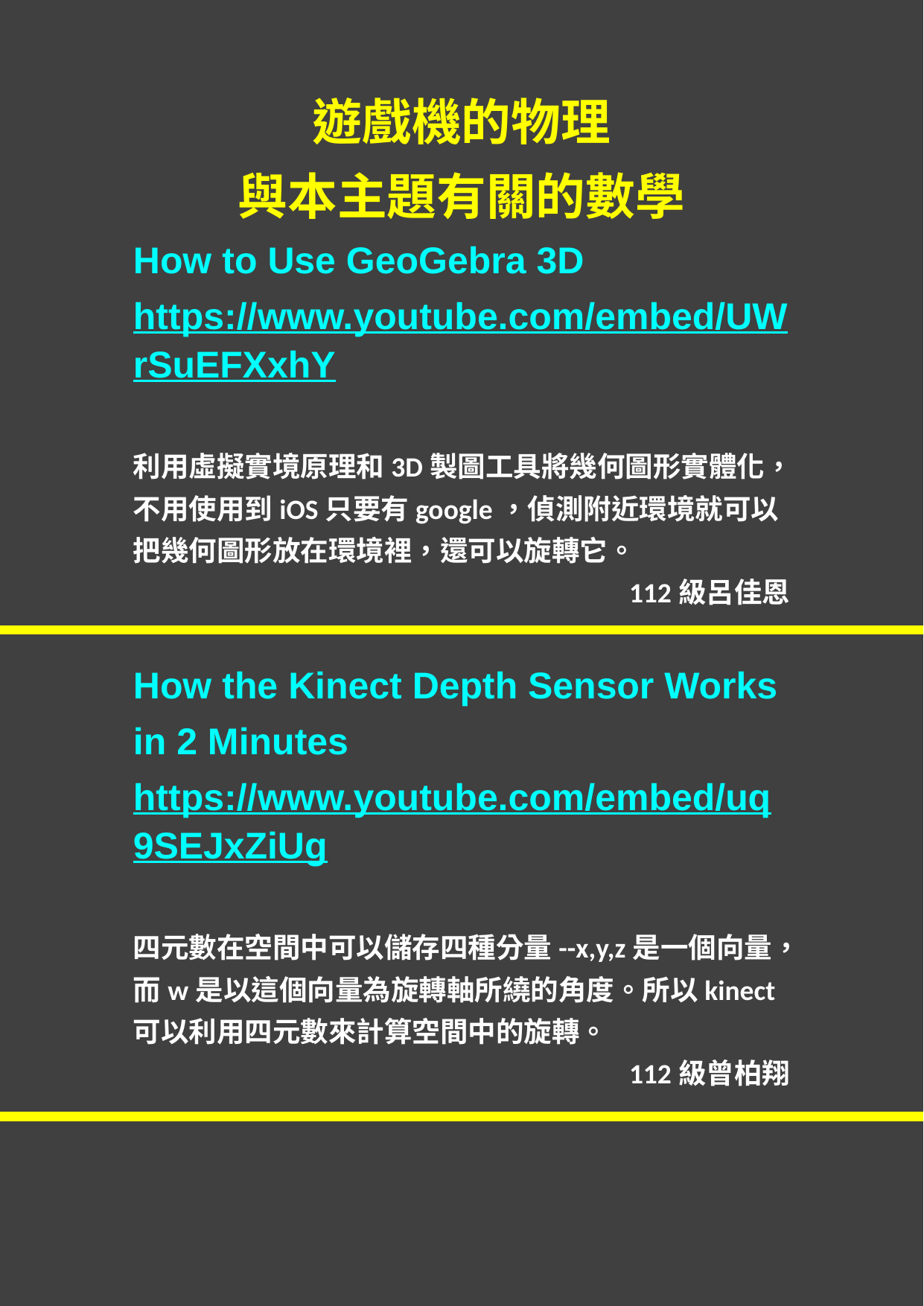

遊戲機的物理
與本主題有關的數學
How to Use GeoGebra 3D
https://www.youtube.com/embed/UWrSuEFXxhY

利用虛擬實境原理和3D製圖工具將幾何圖形實體化，不用使用到iOS只要有google，偵測附近環境就可以把幾何圖形放在環境裡，還可以旋轉它。
112級呂佳恩

How the Kinect Depth Sensor Works in 2 Minutes
https://www.youtube.com/embed/uq9SEJxZiUg

四元數在空間中可以儲存四種分量--x,y,z是一個向量，而w是以這個向量為旋轉軸所繞的角度。所以kinect可以利用四元數來計算空間中的旋轉。
112級曾柏翔